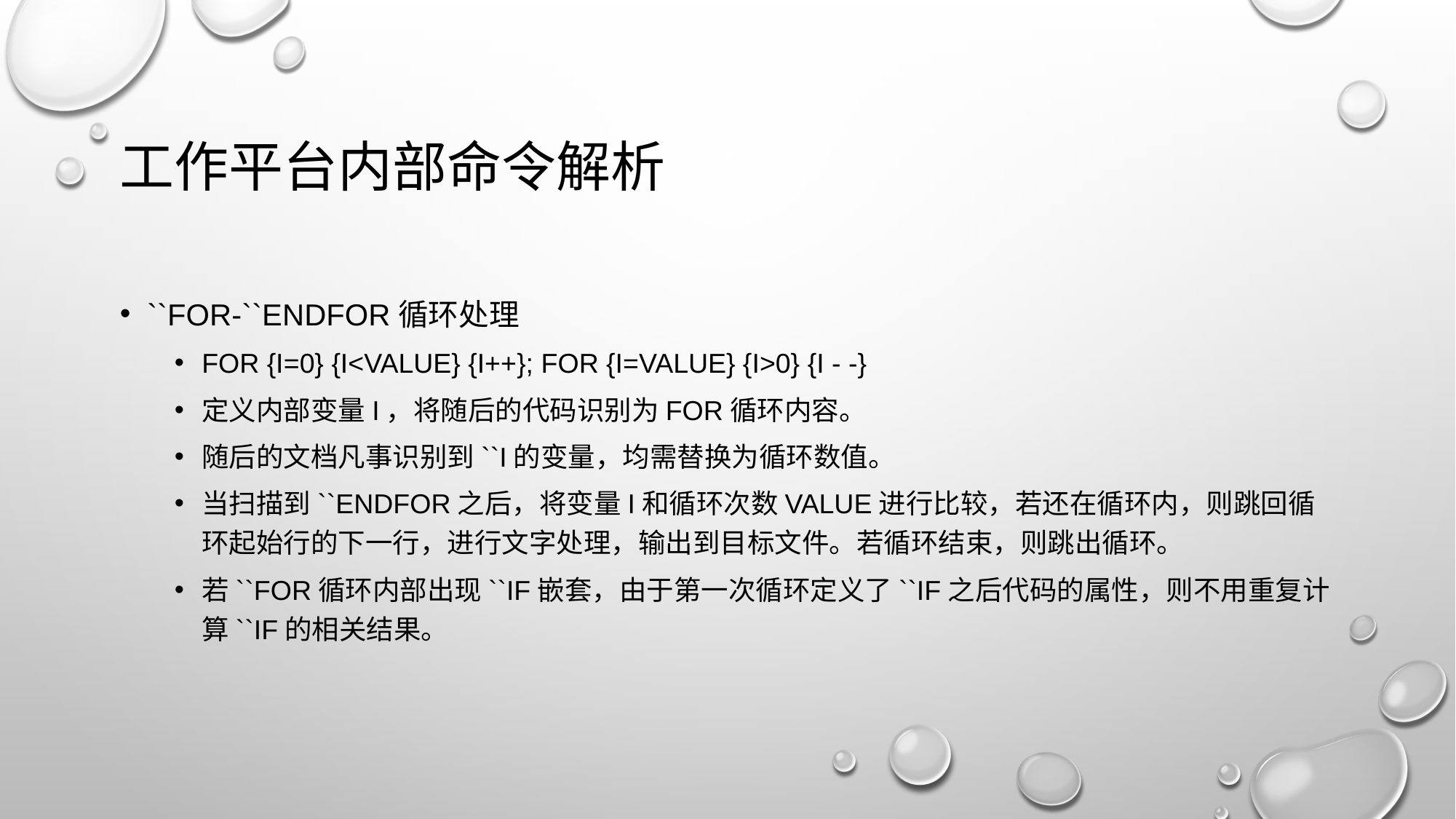

# 工作平台内部命令解析
``For-``endfor循环处理
For {i=0} {i<value} {i++}; for {i=value} {i>0} {I - -}
定义内部变量I，将随后的代码识别为for循环内容。
随后的文档凡事识别到``I的变量，均需替换为循环数值。
当扫描到``endfor之后，将变量I和循环次数value进行比较，若还在循环内，则跳回循环起始行的下一行，进行文字处理，输出到目标文件。若循环结束，则跳出循环。
若``FOR循环内部出现``if嵌套，由于第一次循环定义了``if之后代码的属性，则不用重复计算``if的相关结果。